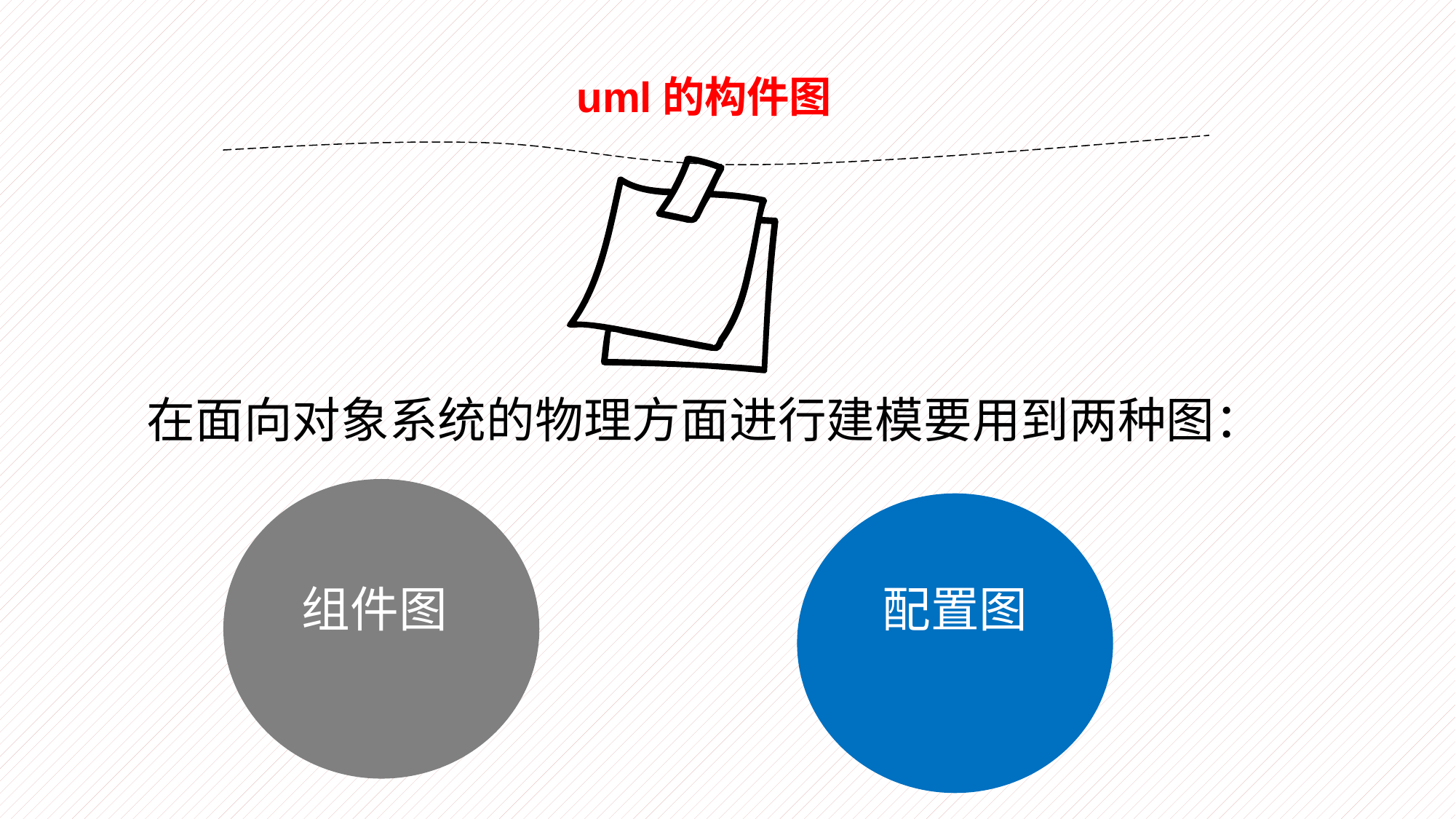

uml的构件图

在面向对象系统的物理方面进行建模要用到两种图：

配置图
组件图